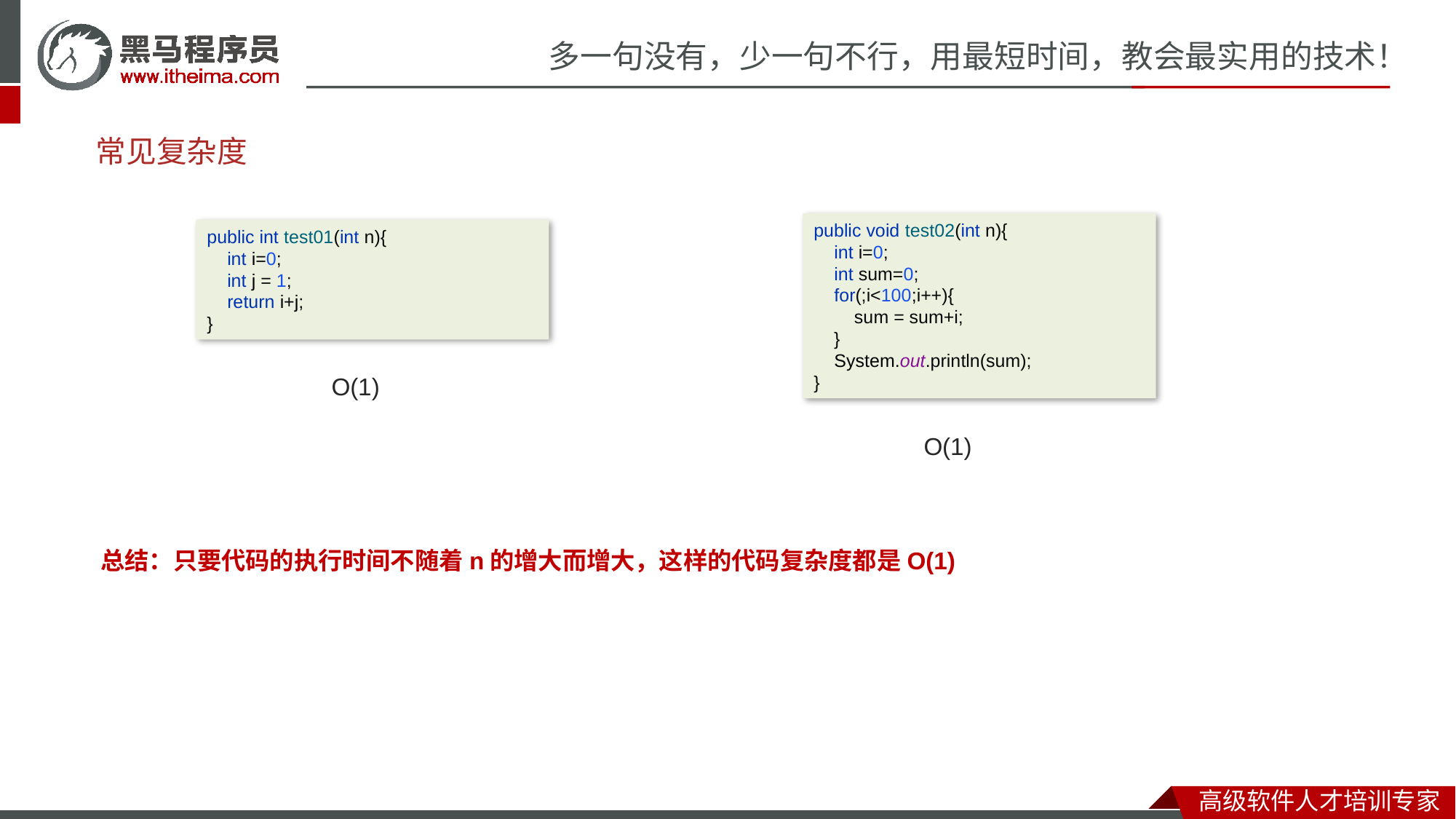

# 常见复杂度
public void test02(int n){
    int i=0;
    int sum=0;
    for(;i<100;i++){
        sum = sum+i;
    }
    System.out.println(sum);
}
public int test01(int n){
    int i=0;
    int j = 1;
    return i+j;
}
O(1)
O(1)
总结：只要代码的执行时间不随着n的增大而增大，这样的代码复杂度都是O(1)